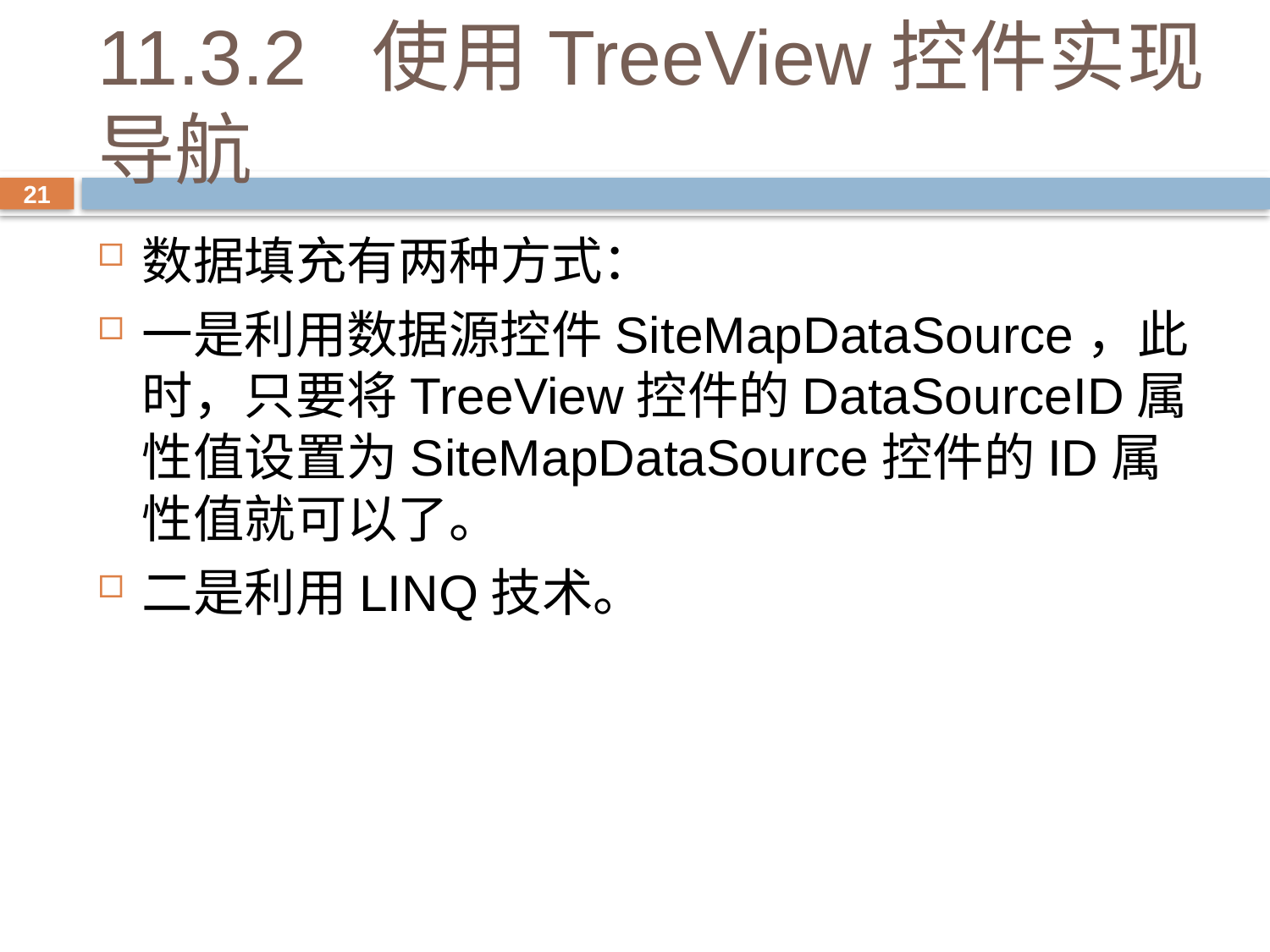

# 11.3.2  使用TreeView控件实现导航
21
数据填充有两种方式：
一是利用数据源控件SiteMapDataSource，此时，只要将TreeView控件的DataSourceID属性值设置为SiteMapDataSource控件的ID属性值就可以了。
二是利用LINQ技术。